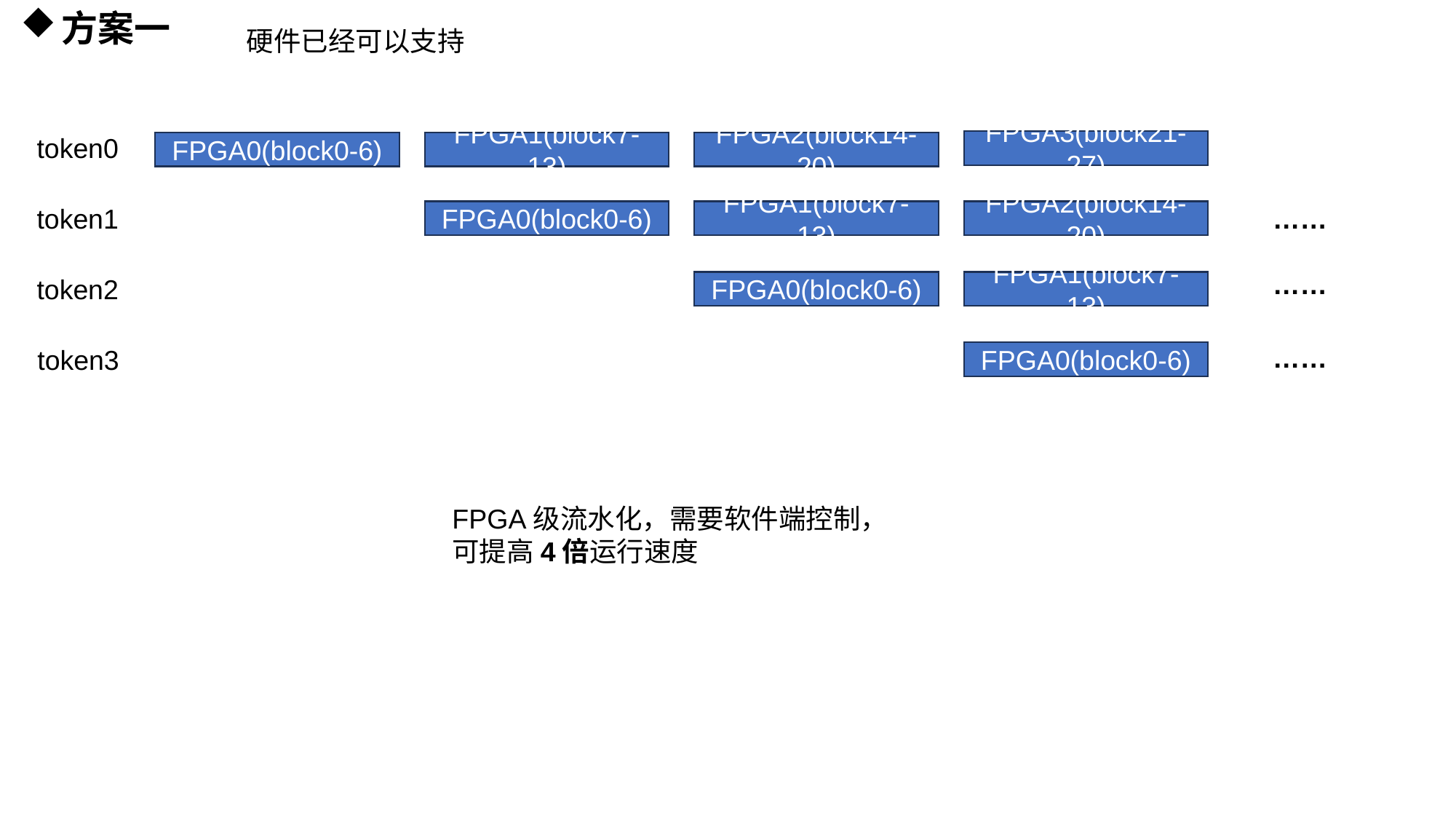

方案一
硬件已经可以支持
token0
FPGA3(block21-27)
FPGA0(block0-6)
FPGA1(block7-13)
FPGA2(block14-20)
token1
……
FPGA0(block0-6)
FPGA1(block7-13)
FPGA2(block14-20)
……
token2
FPGA0(block0-6)
FPGA1(block7-13)
……
token3
FPGA0(block0-6)
FPGA级流水化，需要软件端控制，可提高4倍运行速度